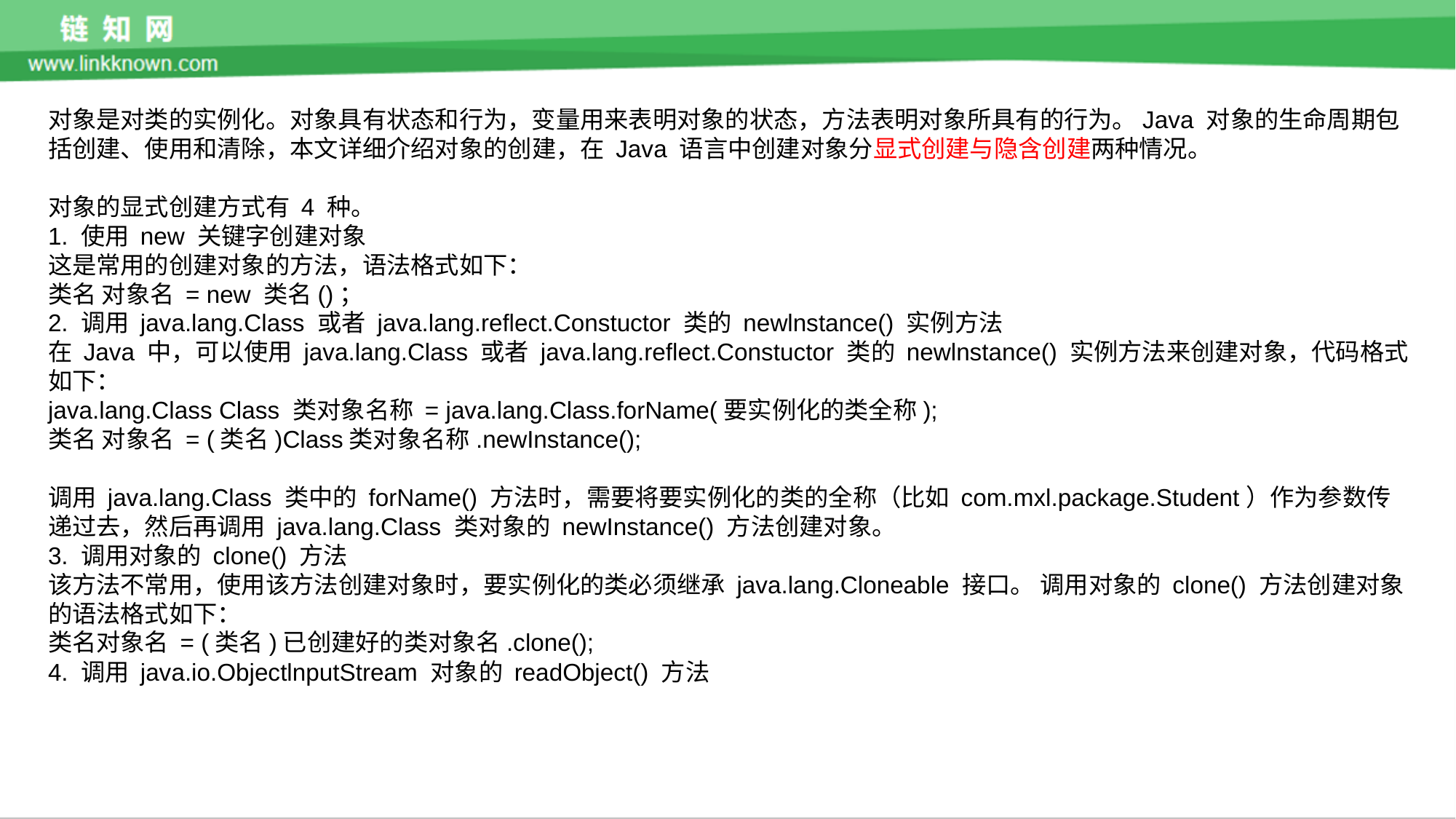

对象是对类的实例化。对象具有状态和行为，变量用来表明对象的状态，方法表明对象所具有的行为。Java 对象的生命周期包括创建、使用和清除，本文详细介绍对象的创建，在 Java 语言中创建对象分显式创建与隐含创建两种情况。

对象的显式创建方式有 4 种。
1. 使用 new 关键字创建对象
这是常用的创建对象的方法，语法格式如下：
类名 对象名 = new 类名()；
2. 调用 java.lang.Class 或者 java.lang.reflect.Constuctor 类的 newlnstance() 实例方法
在 Java 中，可以使用 java.lang.Class 或者 java.lang.reflect.Constuctor 类的 newlnstance() 实例方法来创建对象，代码格式如下：
java.lang.Class Class 类对象名称 = java.lang.Class.forName(要实例化的类全称);
类名 对象名 = (类名)Class类对象名称.newInstance();

调用 java.lang.Class 类中的 forName() 方法时，需要将要实例化的类的全称（比如 com.mxl.package.Student）作为参数传递过去，然后再调用 java.lang.Class 类对象的 newInstance() 方法创建对象。
3. 调用对象的 clone() 方法
该方法不常用，使用该方法创建对象时，要实例化的类必须继承 java.lang.Cloneable 接口。 调用对象的 clone() 方法创建对象的语法格式如下：
类名对象名 = (类名)已创建好的类对象名.clone();
4. 调用 java.io.ObjectlnputStream 对象的 readObject() 方法